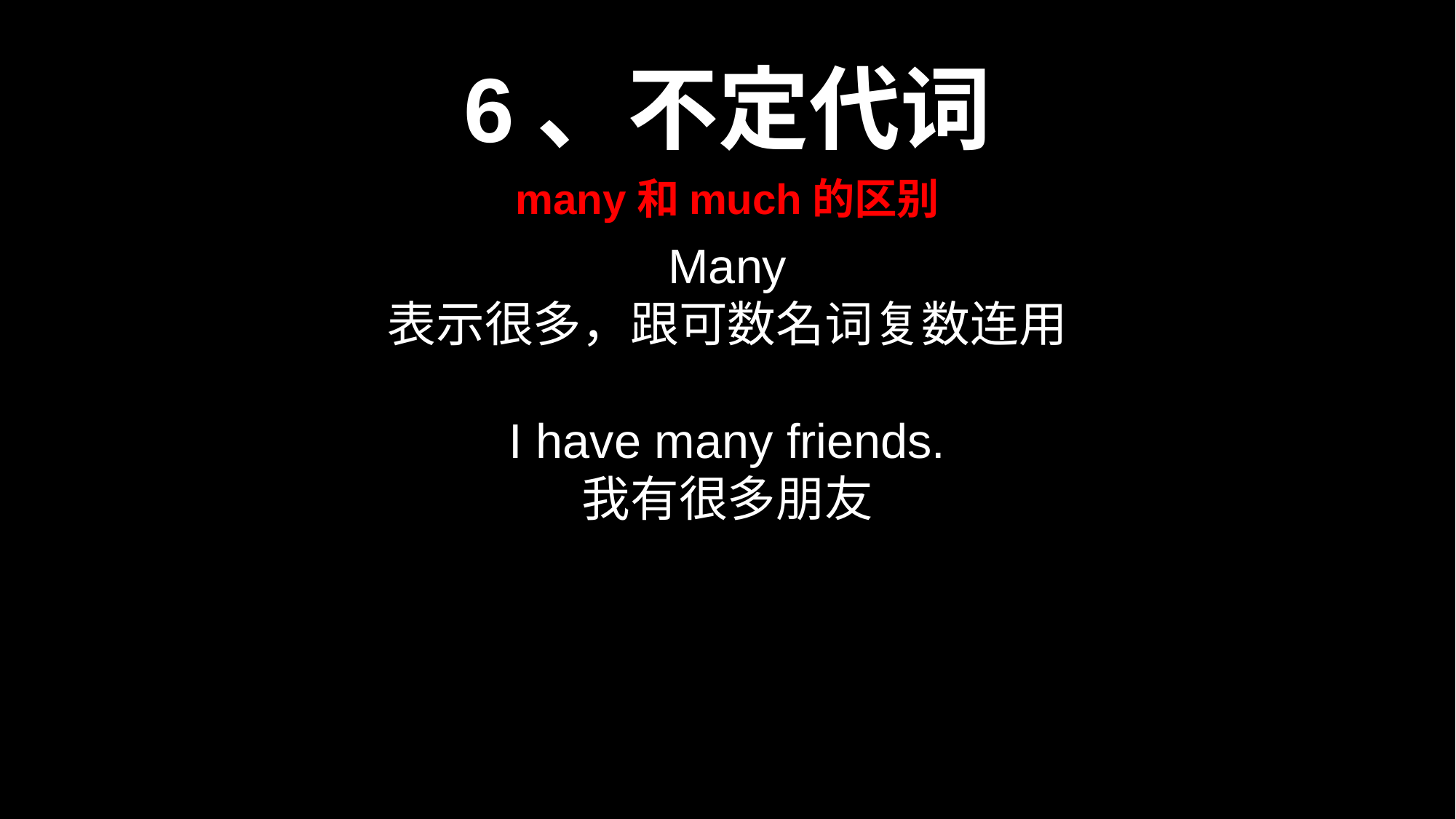

6、不定代词
many和much的区别
Many
表示很多，跟可数名词复数连用

I have many friends.
我有很多朋友